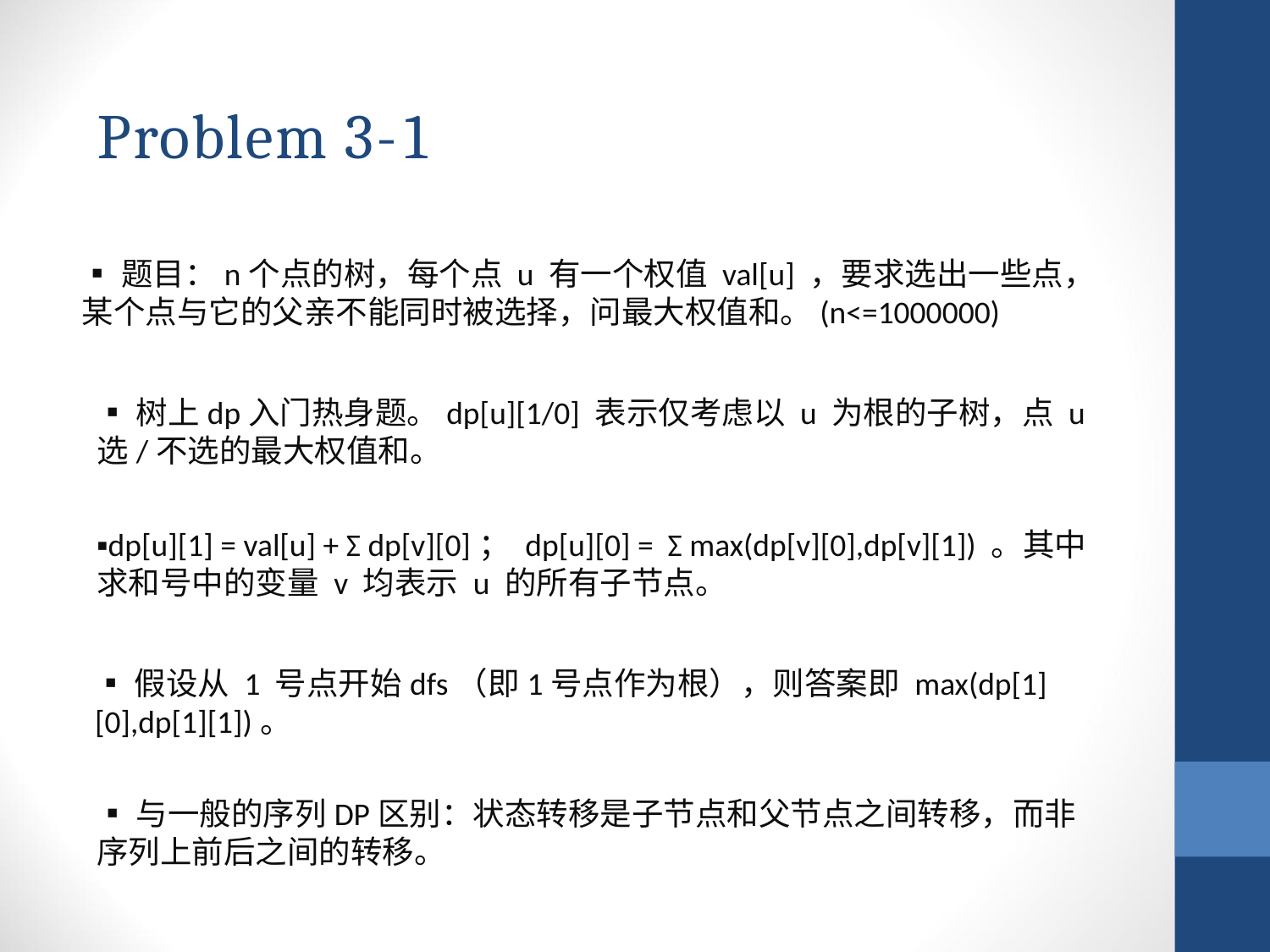

Problem 3-1
▪题目：n个点的树，每个点 u 有一个权值 val[u] ，要求选出一些点，某个点与它的父亲不能同时被选择，问最大权值和。(n<=1000000)
▪树上dp入门热身题。dp[u][1/0] 表示仅考虑以 u 为根的子树，点 u 选/不选的最大权值和。
▪dp[u][1] = val[u] + Σ dp[v][0]； dp[u][0] =  Σ max(dp[v][0],dp[v][1]) 。其中求和号中的变量 v 均表示 u 的所有子节点。
▪假设从 1 号点开始dfs（即1号点作为根），则答案即 max(dp[1][0],dp[1][1])。
▪与一般的序列DP区别：状态转移是子节点和父节点之间转移，而非序列上前后之间的转移。